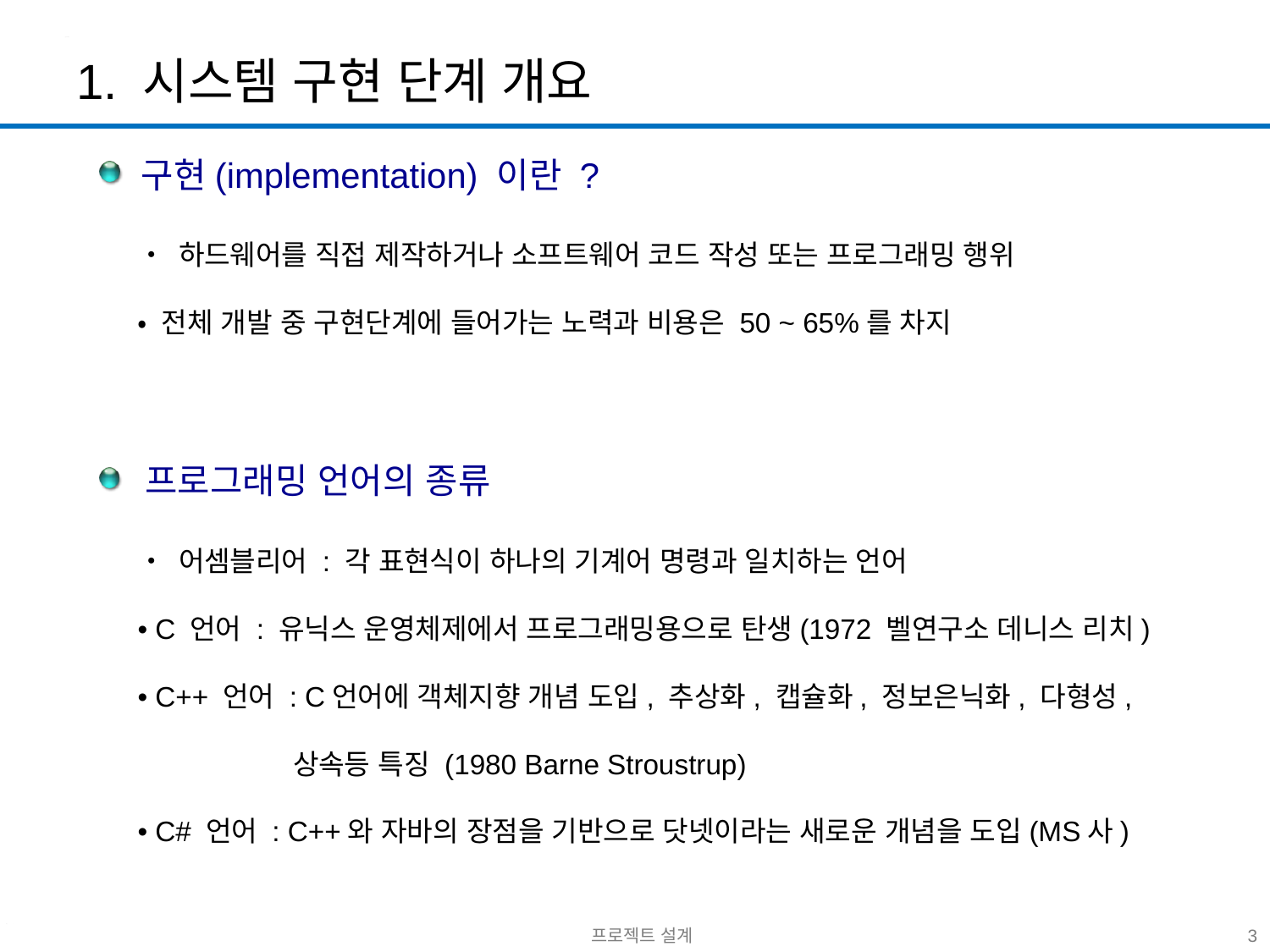

1. 시스템 구현 단계 개요
 구현(implementation) 이란 ?
• 하드웨어를 직접 제작하거나 소프트웨어 코드 작성 또는 프로그래밍 행위
• 전체 개발 중 구현단계에 들어가는 노력과 비용은 50 ~ 65%를 차지
 프로그래밍 언어의 종류
• 어셈블리어 : 각 표현식이 하나의 기계어 명령과 일치하는 언어
• C 언어 : 유닉스 운영체제에서 프로그래밍용으로 탄생(1972 벨연구소 데니스 리치)
• C++ 언어 : C언어에 객체지향 개념 도입, 추상화, 캡슐화, 정보은닉화, 다형성,
                   상속등 특징 (1980 Barne Stroustrup)
• C# 언어 : C++와 자바의 장점을 기반으로 닷넷이라는 새로운 개념을 도입(MS사)